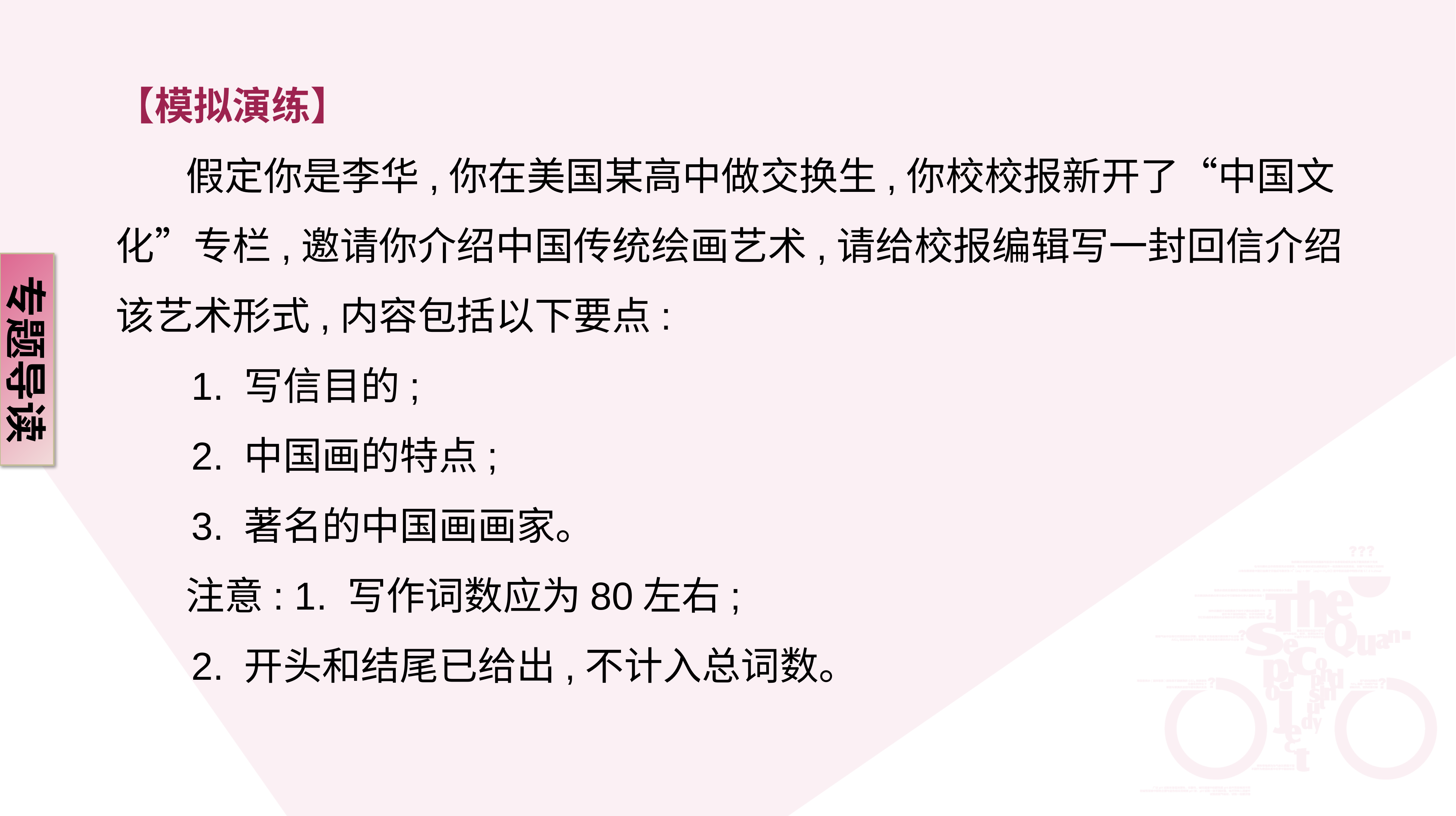

【模拟演练】
       假定你是李华,你在美国某高中做交换生,你校校报新开了“中国文化”专栏,邀请你介绍中国传统绘画艺术,请给校报编辑写一封回信介绍该艺术形式,内容包括以下要点:
       1. 写信目的;
       2. 中国画的特点;
       3. 著名的中国画画家。
       注意: 1. 写作词数应为80左右;
       2. 开头和结尾已给出,不计入总词数。
专题导读